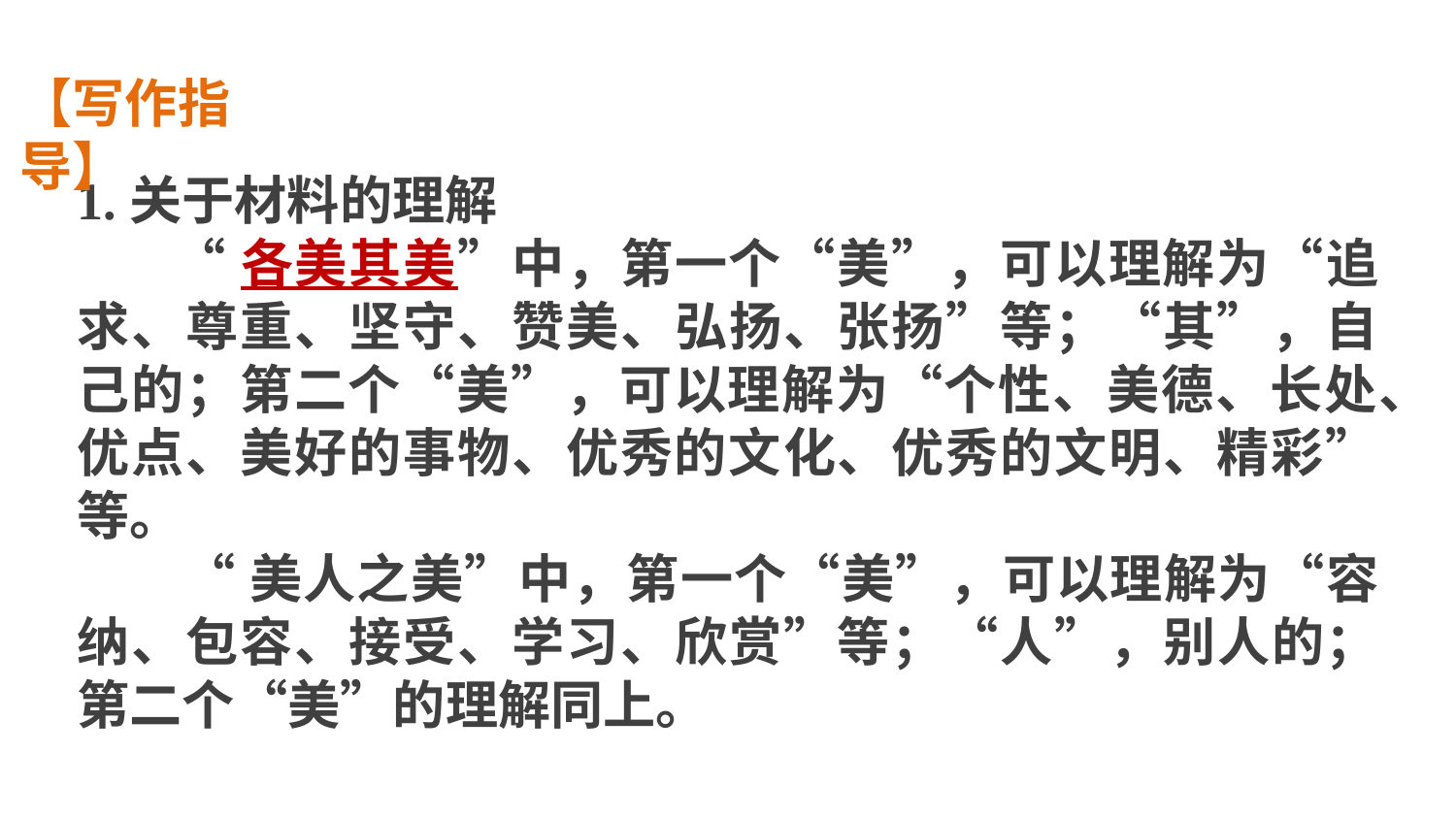

【写作指导】
1.关于材料的理解
       “各美其美”中，第一个“美”，可以理解为“追求、尊重、坚守、赞美、弘扬、张扬”等；“其”，自己的；第二个“美”，可以理解为“个性、美德、长处、优点、美好的事物、优秀的文化、优秀的文明、精彩”等。
        “美人之美”中，第一个“美”，可以理解为“容纳、包容、接受、学习、欣赏”等；“人”，别人的；第二个“美”的理解同上。